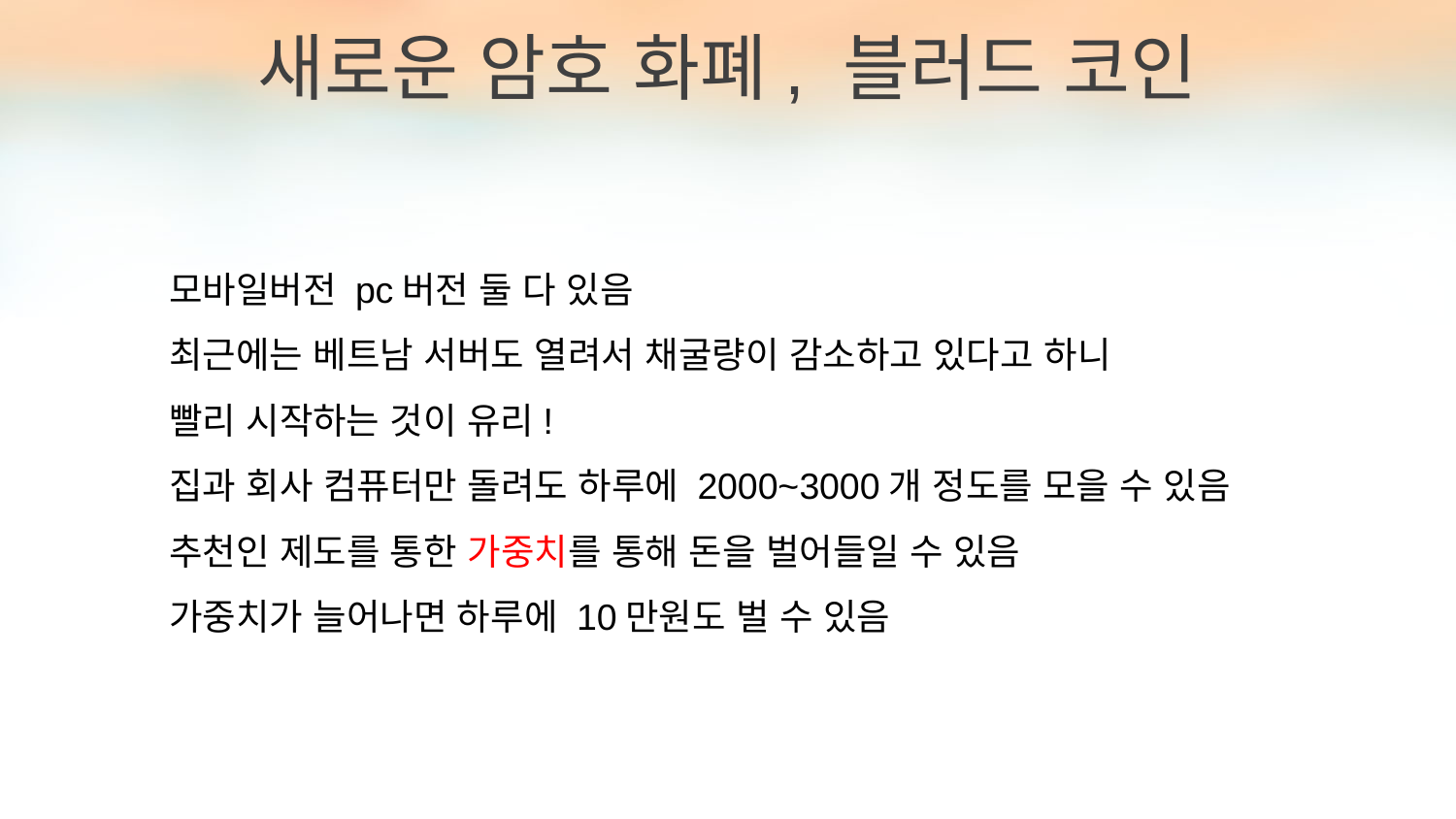

새로운 암호 화폐, 블러드 코인
모바일버전 pc버전 둘 다 있음
최근에는 베트남 서버도 열려서 채굴량이 감소하고 있다고 하니
빨리 시작하는 것이 유리!
집과 회사 컴퓨터만 돌려도 하루에 2000~3000개 정도를 모을 수 있음
추천인 제도를 통한 가중치를 통해 돈을 벌어들일 수 있음
가중치가 늘어나면 하루에 10만원도 벌 수 있음